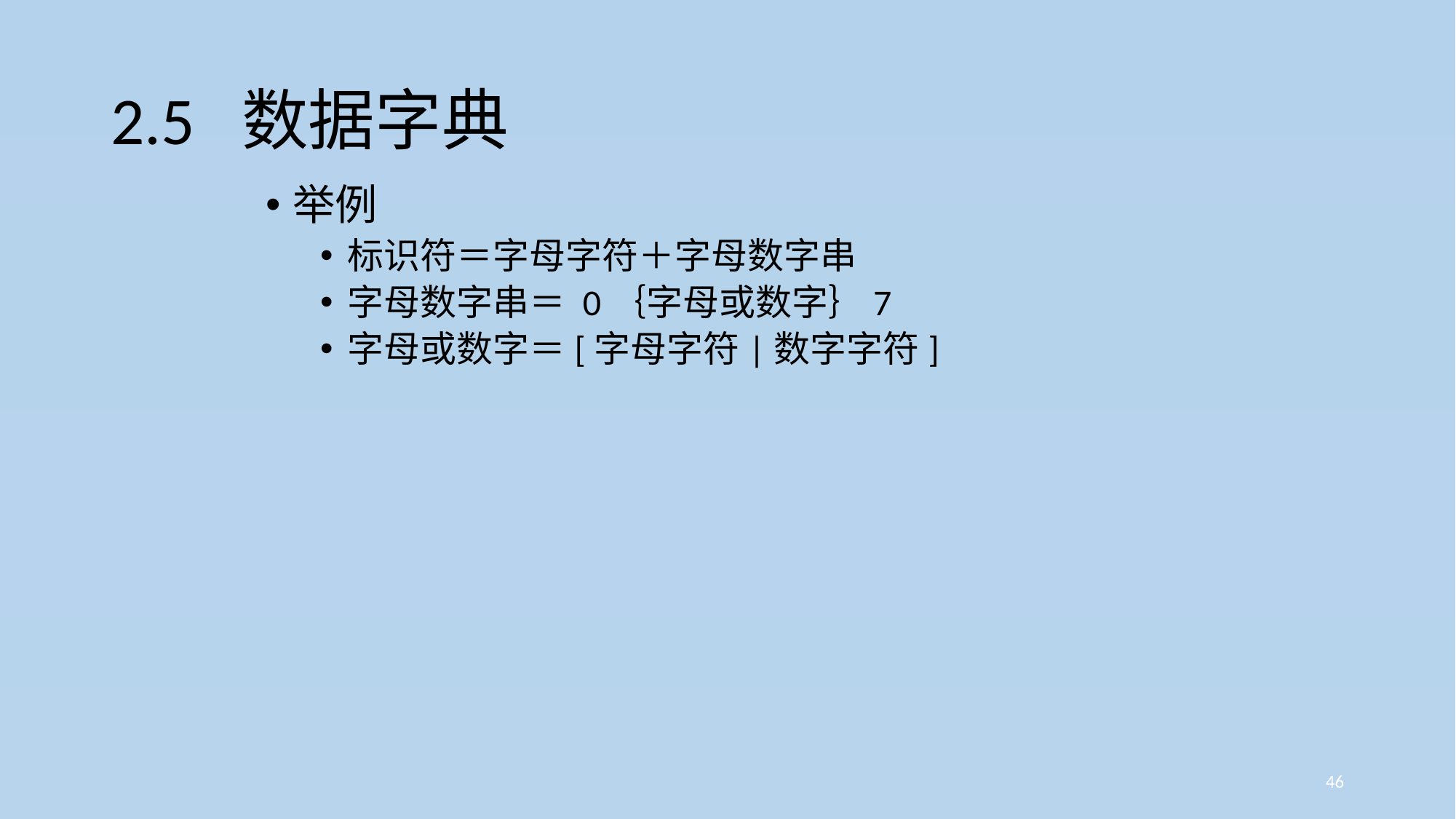

# 2.5  数据字典
举例
标识符＝字母字符＋字母数字串
字母数字串＝ 0｛字母或数字｝7
字母或数字＝[字母字符|数字字符]
46